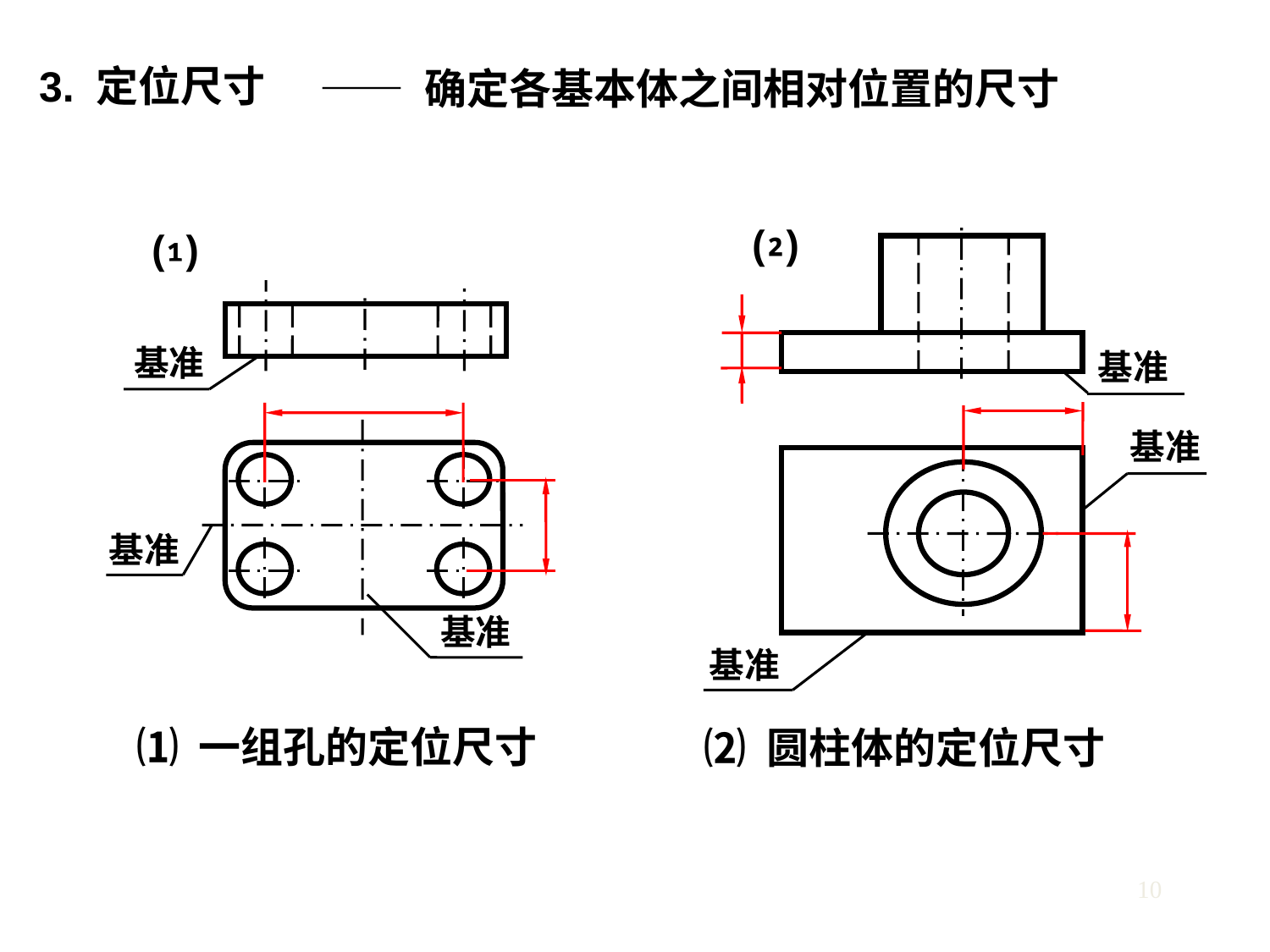

3. 定位尺寸
—— 确定各基本体之间相对位置的尺寸
⑵

基准

基准

基准

⑴

基准

基准

基准

⑴ 一组孔的定位尺寸
⑵ 圆柱体的定位尺寸
10